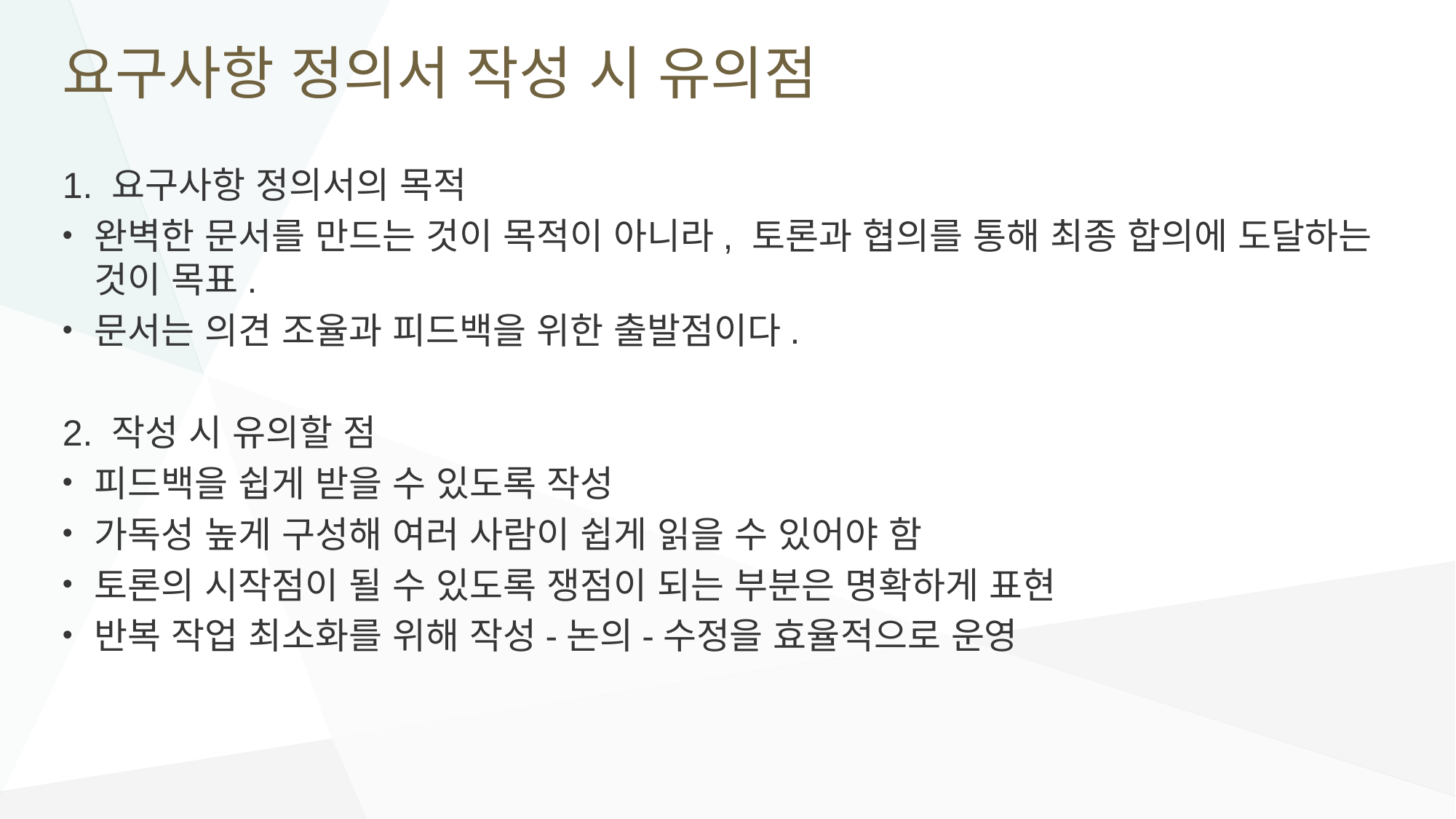

# 요구사항 정의서 작성 시 유의점
1. 요구사항 정의서의 목적
완벽한 문서를 만드는 것이 목적이 아니라, 토론과 협의를 통해 최종 합의에 도달하는 것이 목표.
문서는 의견 조율과 피드백을 위한 출발점이다.

2. 작성 시 유의할 점
피드백을 쉽게 받을 수 있도록 작성
가독성 높게 구성해 여러 사람이 쉽게 읽을 수 있어야 함
토론의 시작점이 될 수 있도록 쟁점이 되는 부분은 명확하게 표현
반복 작업 최소화를 위해 작성-논의-수정을 효율적으로 운영